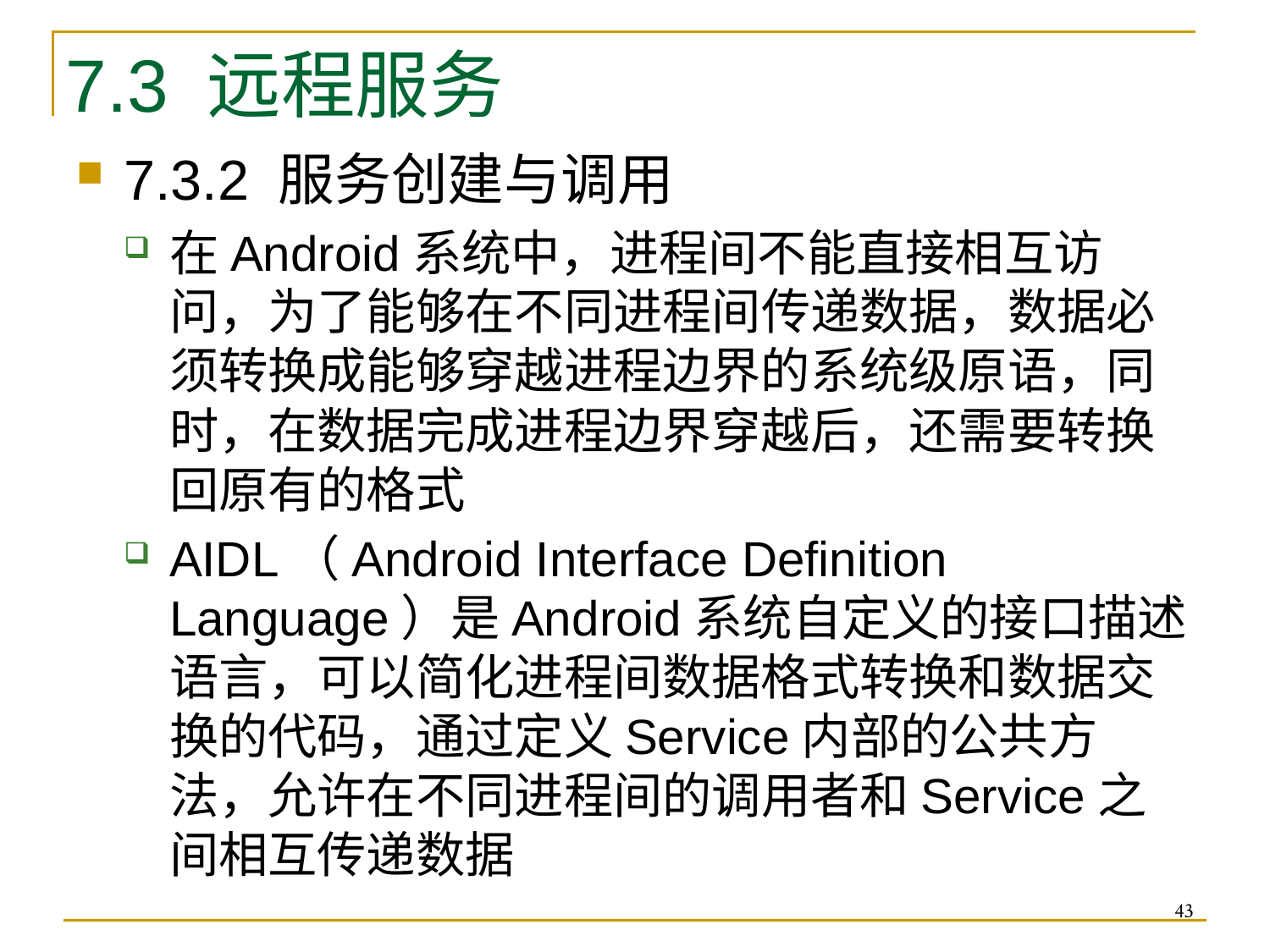

7.3 远程服务
7.3.2 服务创建与调用
在Android系统中，进程间不能直接相互访问，为了能够在不同进程间传递数据，数据必须转换成能够穿越进程边界的系统级原语，同时，在数据完成进程边界穿越后，还需要转换回原有的格式
AIDL（Android Interface Definition Language）是Android系统自定义的接口描述语言，可以简化进程间数据格式转换和数据交换的代码，通过定义Service内部的公共方法，允许在不同进程间的调用者和Service之间相互传递数据
43